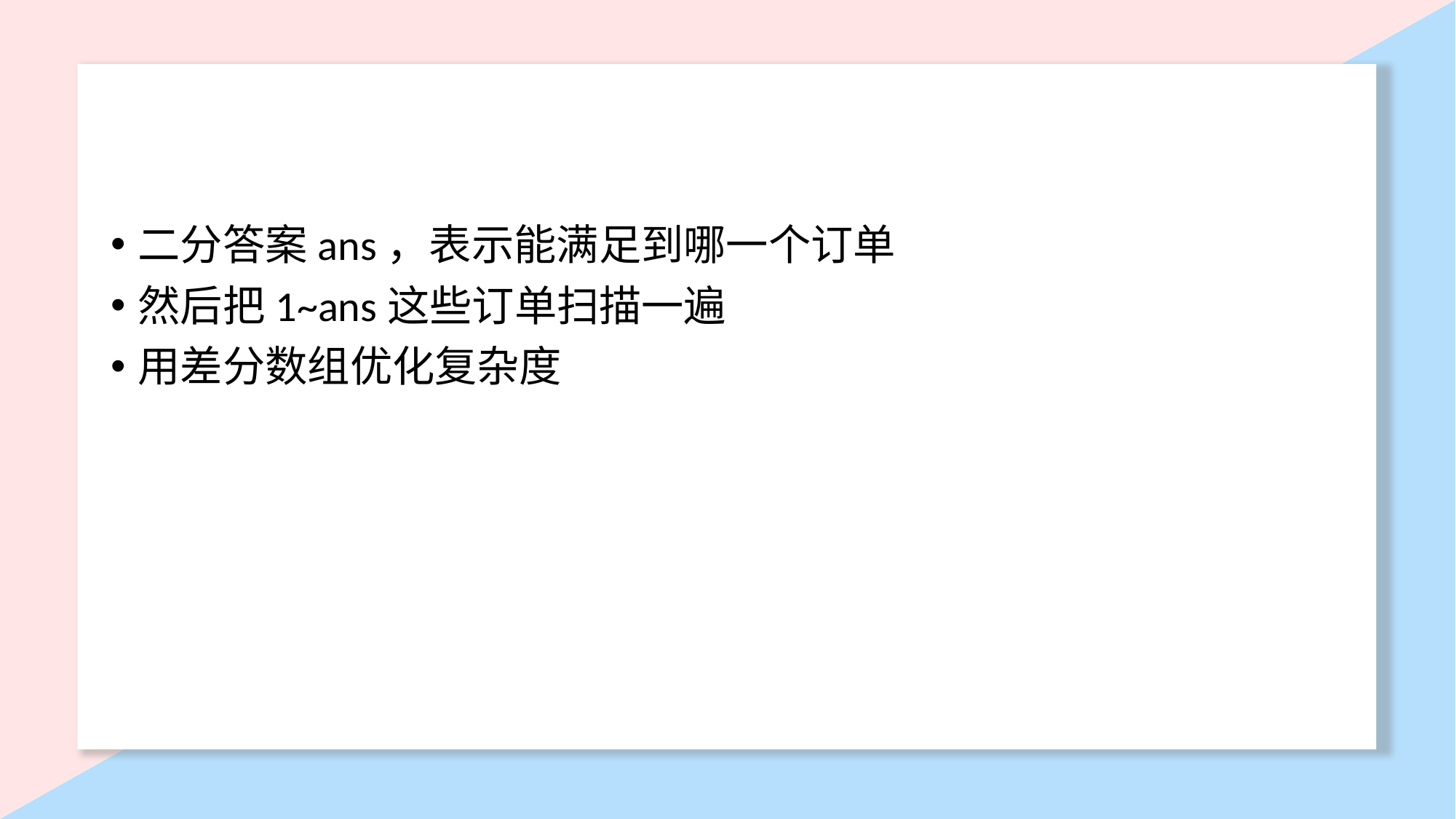

#
二分答案ans，表示能满足到哪一个订单
然后把1~ans这些订单扫描一遍
用差分数组优化复杂度